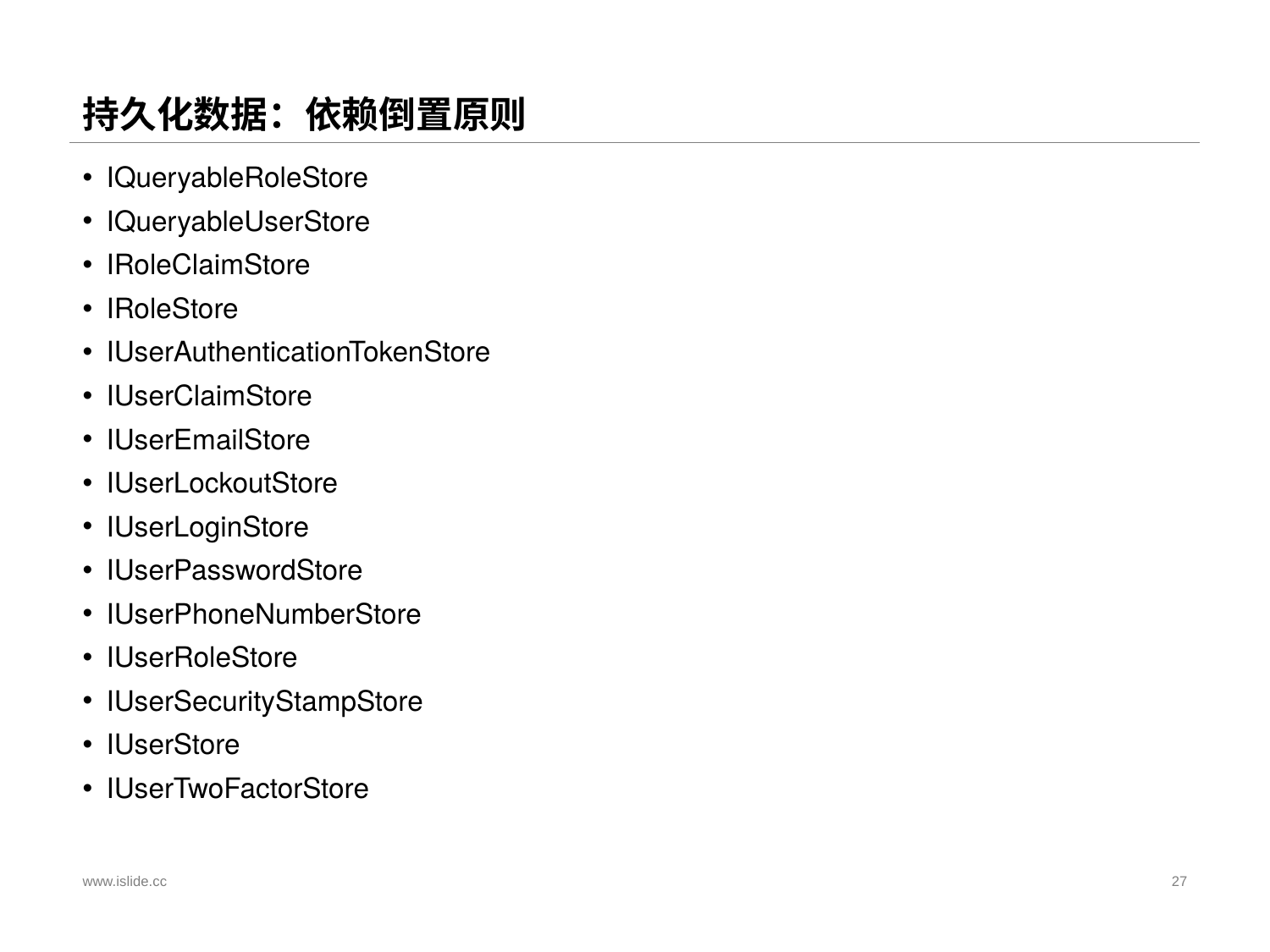

# 持久化数据：依赖倒置原则
IQueryableRoleStore
IQueryableUserStore
IRoleClaimStore
IRoleStore
IUserAuthenticationTokenStore
IUserClaimStore
IUserEmailStore
IUserLockoutStore
IUserLoginStore
IUserPasswordStore
IUserPhoneNumberStore
IUserRoleStore
IUserSecurityStampStore
IUserStore
IUserTwoFactorStore

www.islide.cc
27